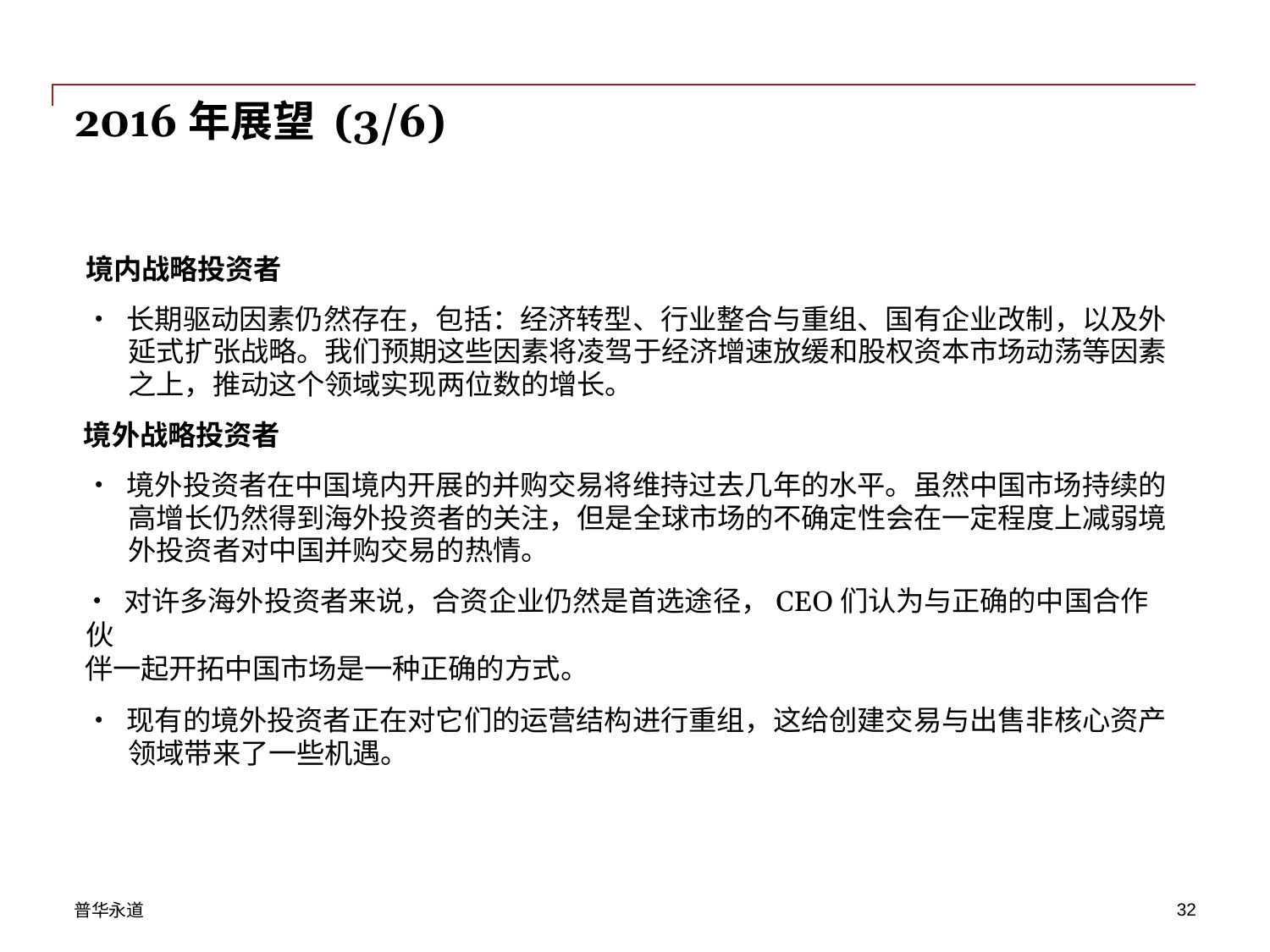

# 2016年展望 (3/6)
境内战略投资者
• 长期驱动因素仍然存在，包括：经济转型、行业整合与重组、国有企业改制，以及外  延式扩张战略。我们预期这些因素将凌驾于经济增速放缓和股权资本市场动荡等因素  之上，推动这个领域实现两位数的增长。
境外战略投资者
• 境外投资者在中国境内开展的并购交易将维持过去几年的水平。虽然中国市场持续的  高增长仍然得到海外投资者的关注，但是全球市场的不确定性会在一定程度上减弱境  外投资者对中国并购交易的热情。
•	对许多海外投资者来说，合资企业仍然是首选途径，CEO们认为与正确的中国合作伙
伴一起开拓中国市场是一种正确的方式。
• 现有的境外投资者正在对它们的运营结构进行重组，这给创建交易与出售非核心资产  领域带来了一些机遇。
普华永道
32